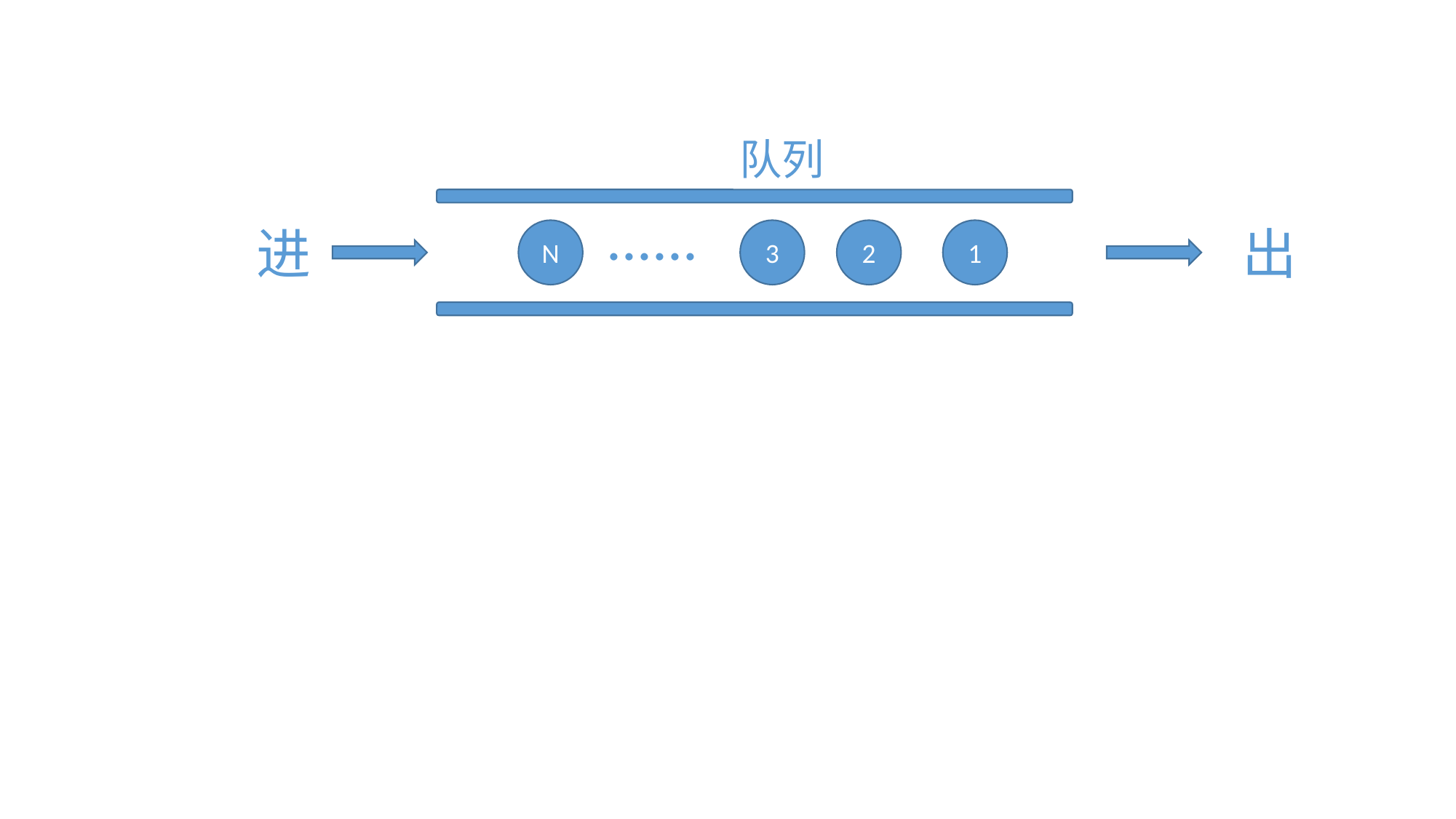

队列

......
进
出
N
3
2
1